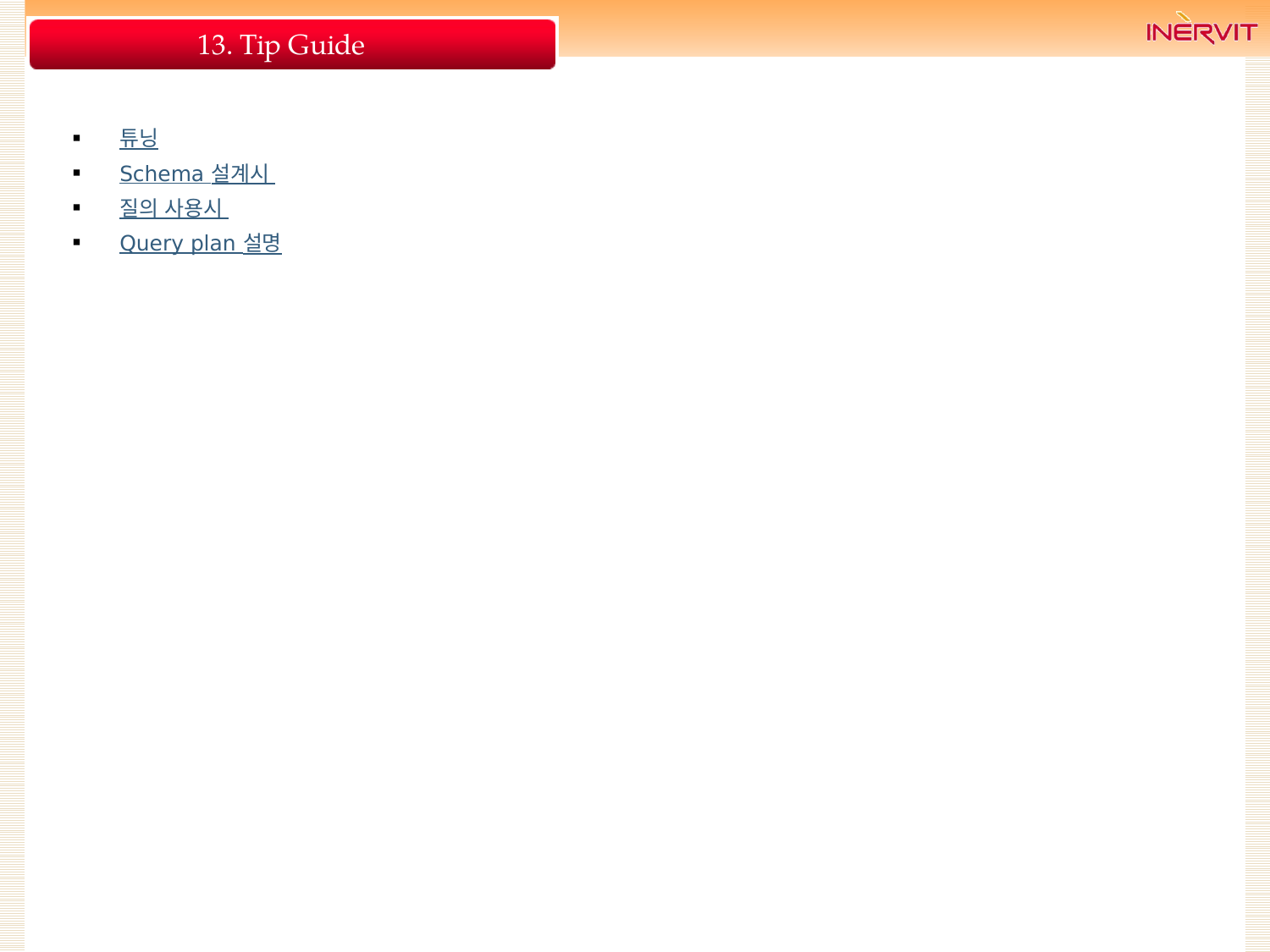

# 13. Tip Guide
튜닝
Schema 설계시
질의 사용시
Query plan 설명